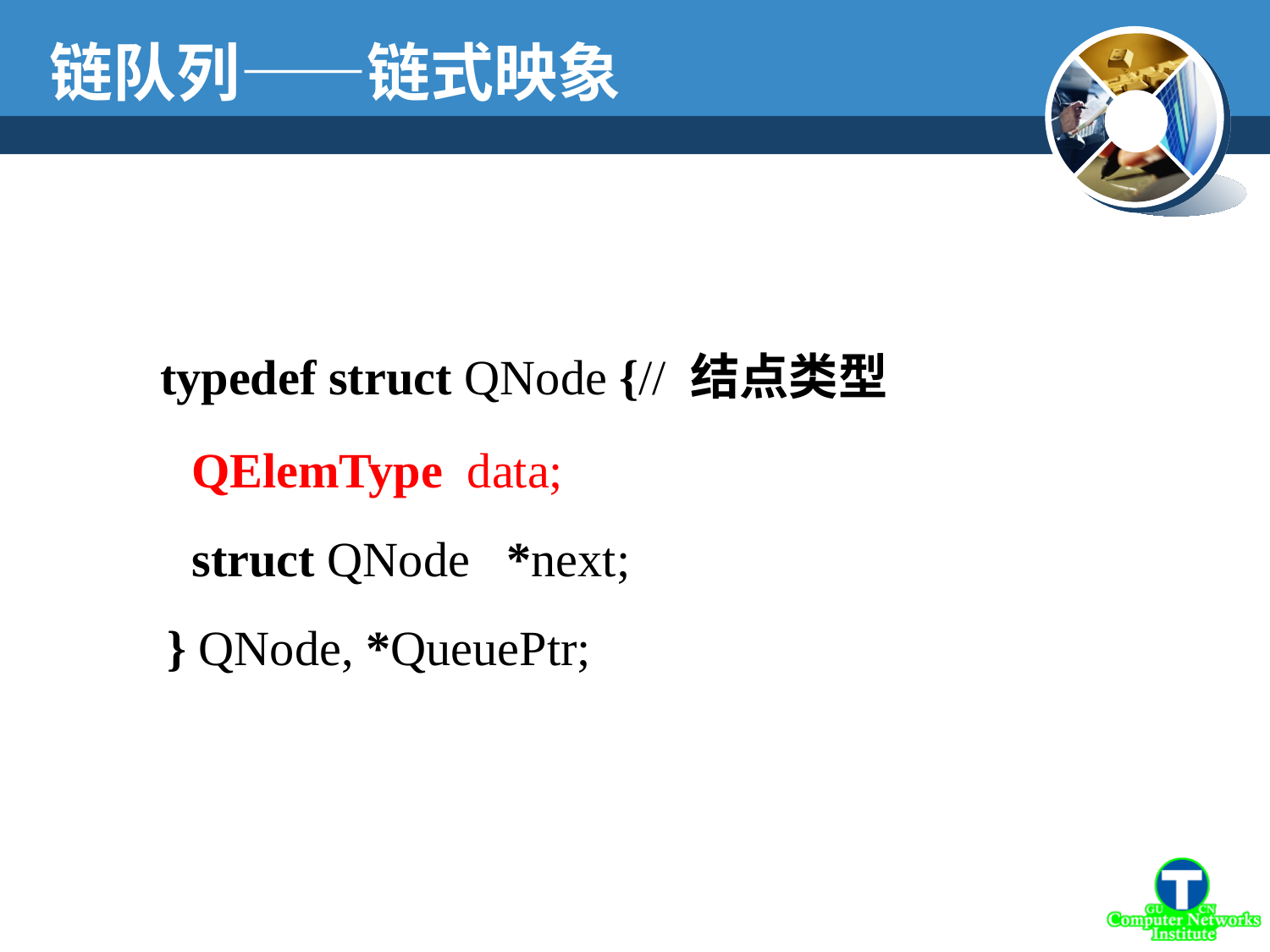

链队列——链式映象
 typedef struct QNode {// 结点类型
    QElemType  data;
    struct QNode   *next;
  } QNode, *QueuePtr;